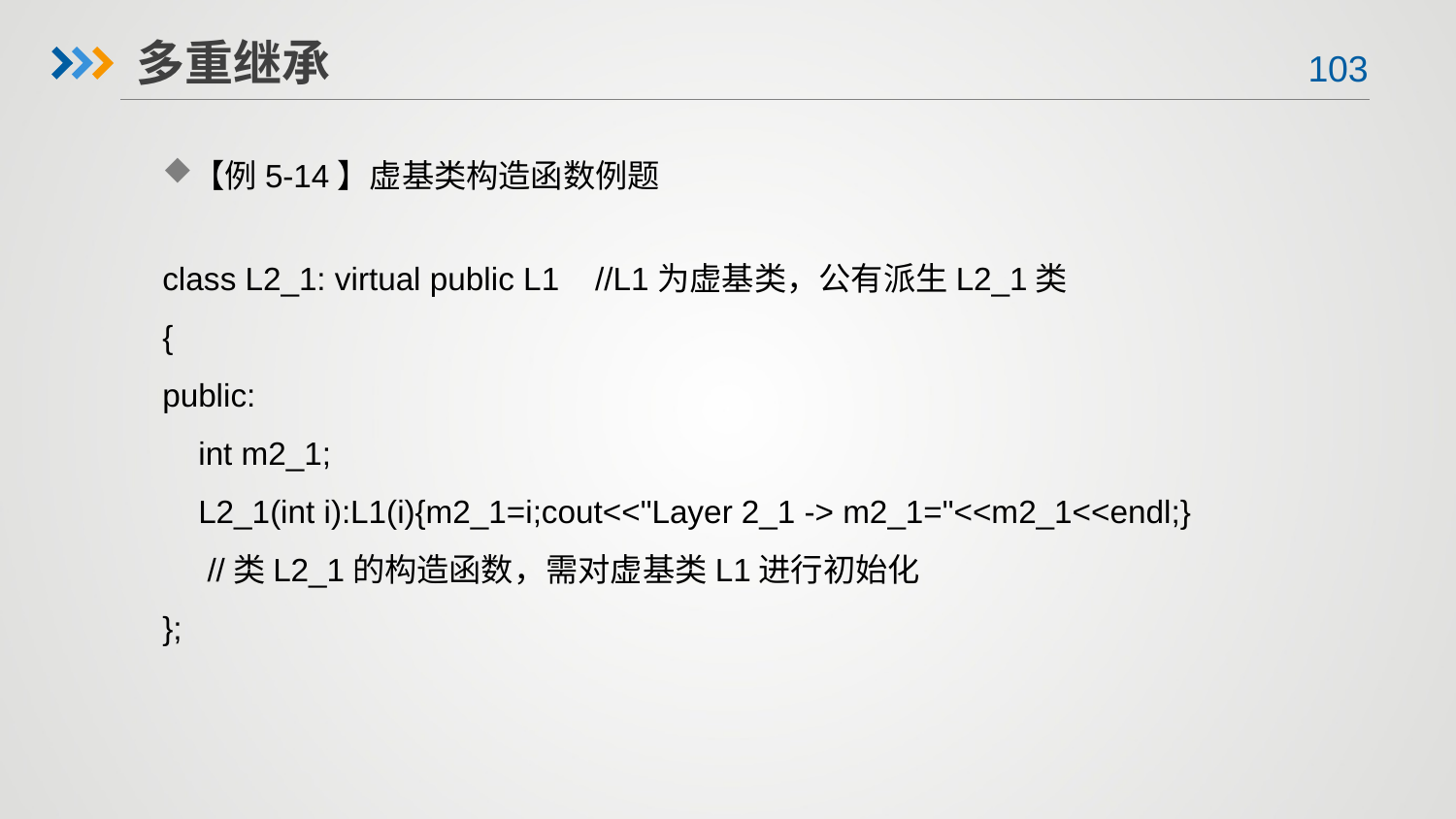

多重继承
【例5-14】虚基类构造函数例题

class L2_1: virtual public L1    //L1为虚基类，公有派生L2_1类
{
public:
    int m2_1;
    L2_1(int i):L1(i){m2_1=i;cout<<"Layer 2_1 -> m2_1="<<m2_1<<endl;}
     //类L2_1的构造函数，需对虚基类L1进行初始化
};